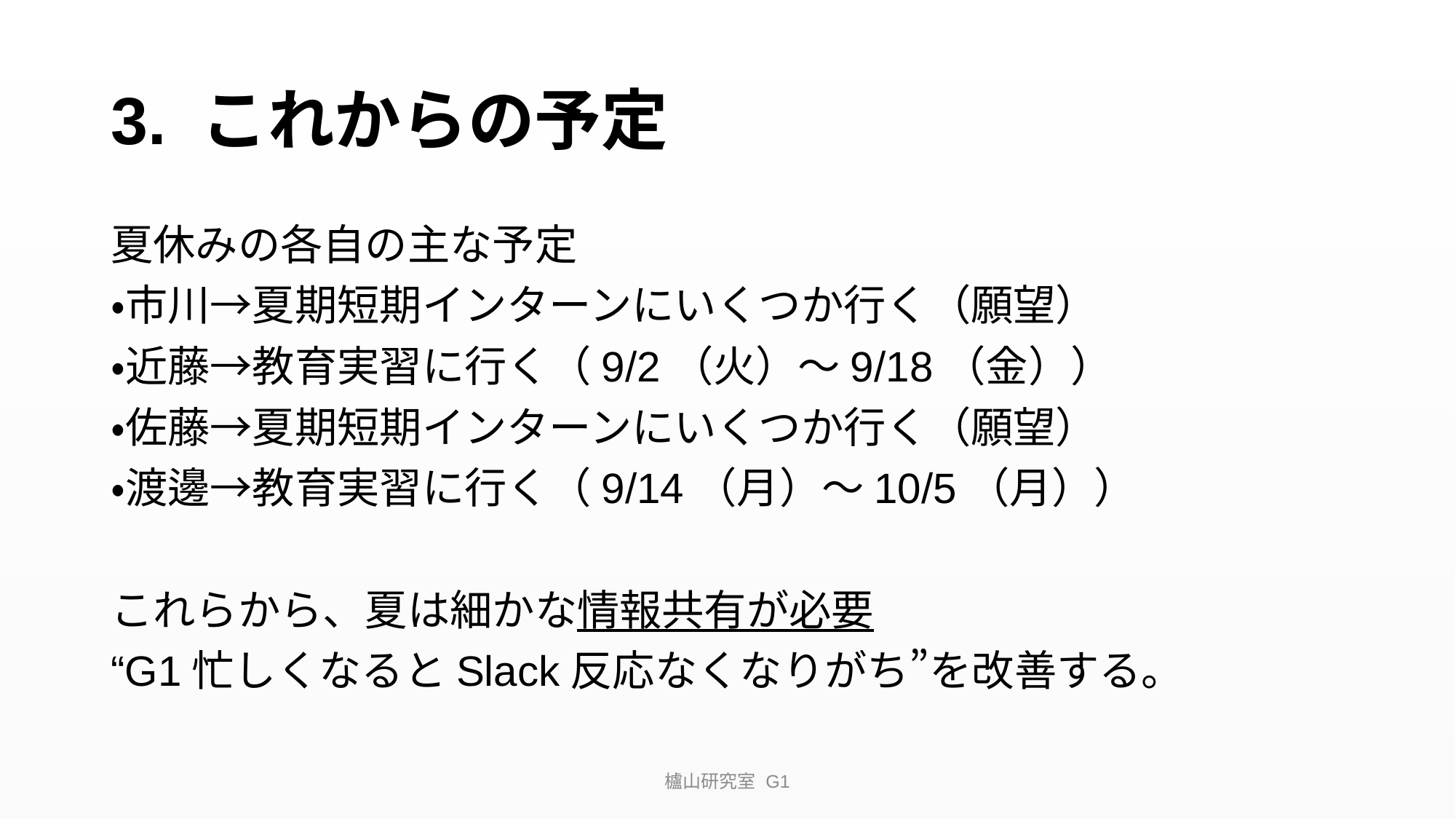

# 3. これからの予定
夏休みの各自の主な予定
・市川→夏期短期インターンにいくつか行く（願望）
・近藤→教育実習に行く（9/2（火）～9/18（金））
・佐藤→夏期短期インターンにいくつか行く（願望）
・渡邊→教育実習に行く（9/14（月）～10/5（月））

これらから、夏は細かな情報共有が必要
“G1忙しくなるとSlack反応なくなりがち”を改善する。
櫨山研究室 G1